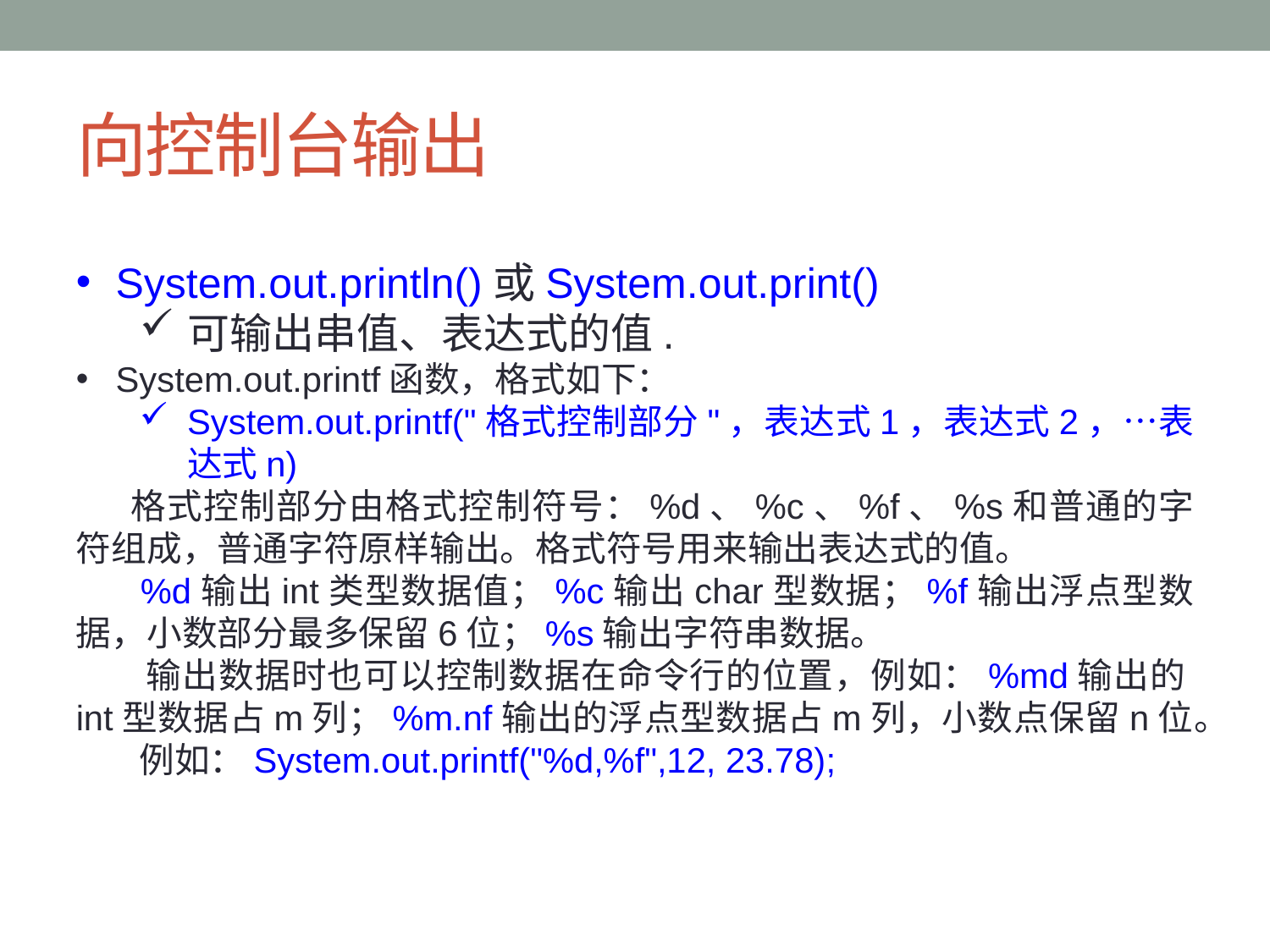

# 向控制台输出
System.out.println()或System.out.print()
可输出串值、表达式的值.
System.out.printf函数，格式如下：
System.out.printf("格式控制部分"，表达式1，表达式2，…表达式n)
     格式控制部分由格式控制符号：%d、%c、%f、%s和普通的字符组成，普通字符原样输出。格式符号用来输出表达式的值。
      %d输出int类型数据值；%c输出char型数据；%f输出浮点型数据，小数部分最多保留6位；%s输出字符串数据。
       输出数据时也可以控制数据在命令行的位置，例如：%md输出的int型数据占m列；%m.nf输出的浮点型数据占m列，小数点保留n位。
       例如：System.out.printf("%d,%f",12, 23.78);